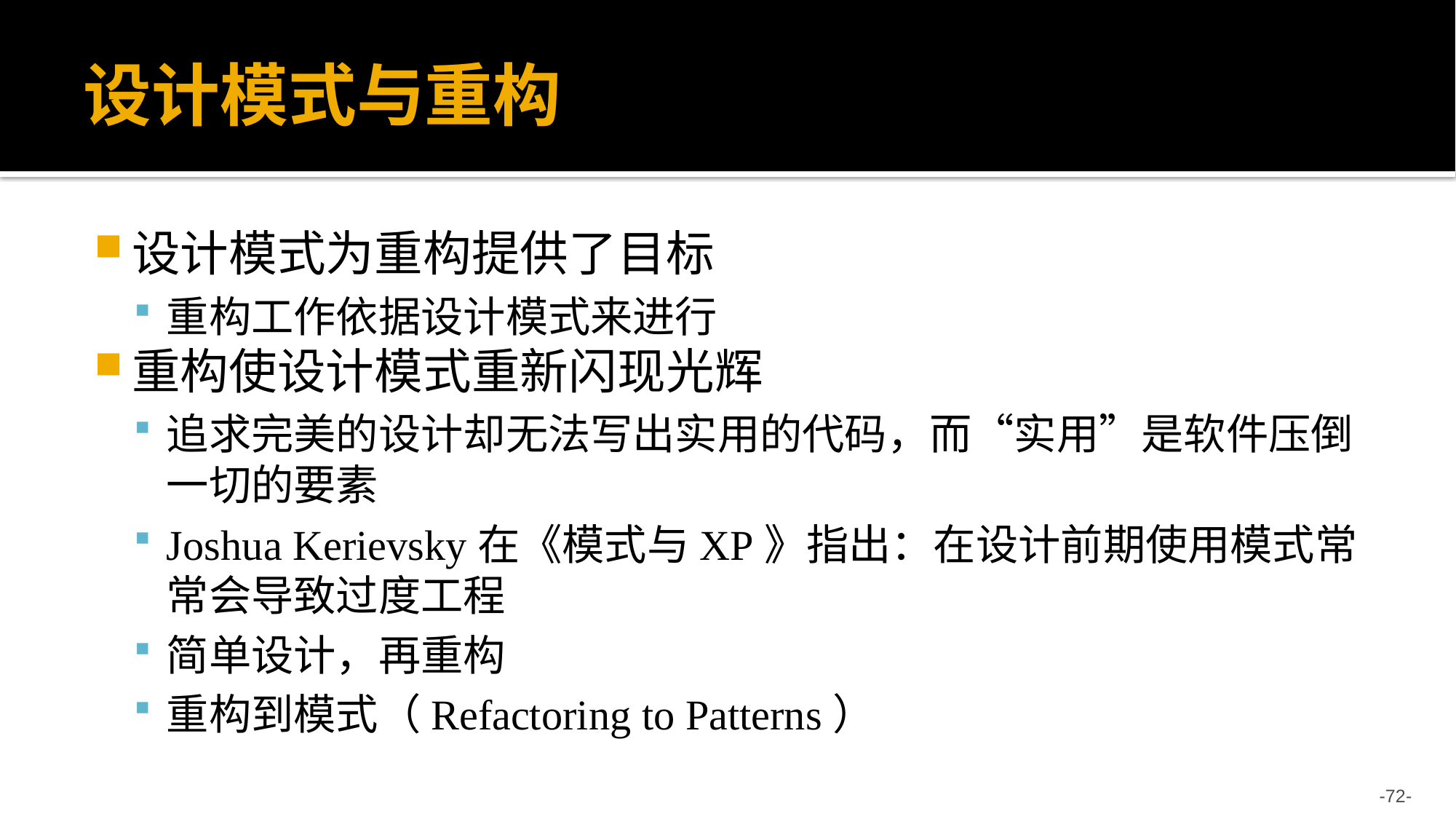

# 设计模式与重构
设计模式为重构提供了目标
重构工作依据设计模式来进行
重构使设计模式重新闪现光辉
追求完美的设计却无法写出实用的代码，而“实用”是软件压倒一切的要素
Joshua Kerievsky在《模式与XP》指出：在设计前期使用模式常常会导致过度工程
简单设计，再重构
重构到模式（Refactoring to Patterns）
-72-